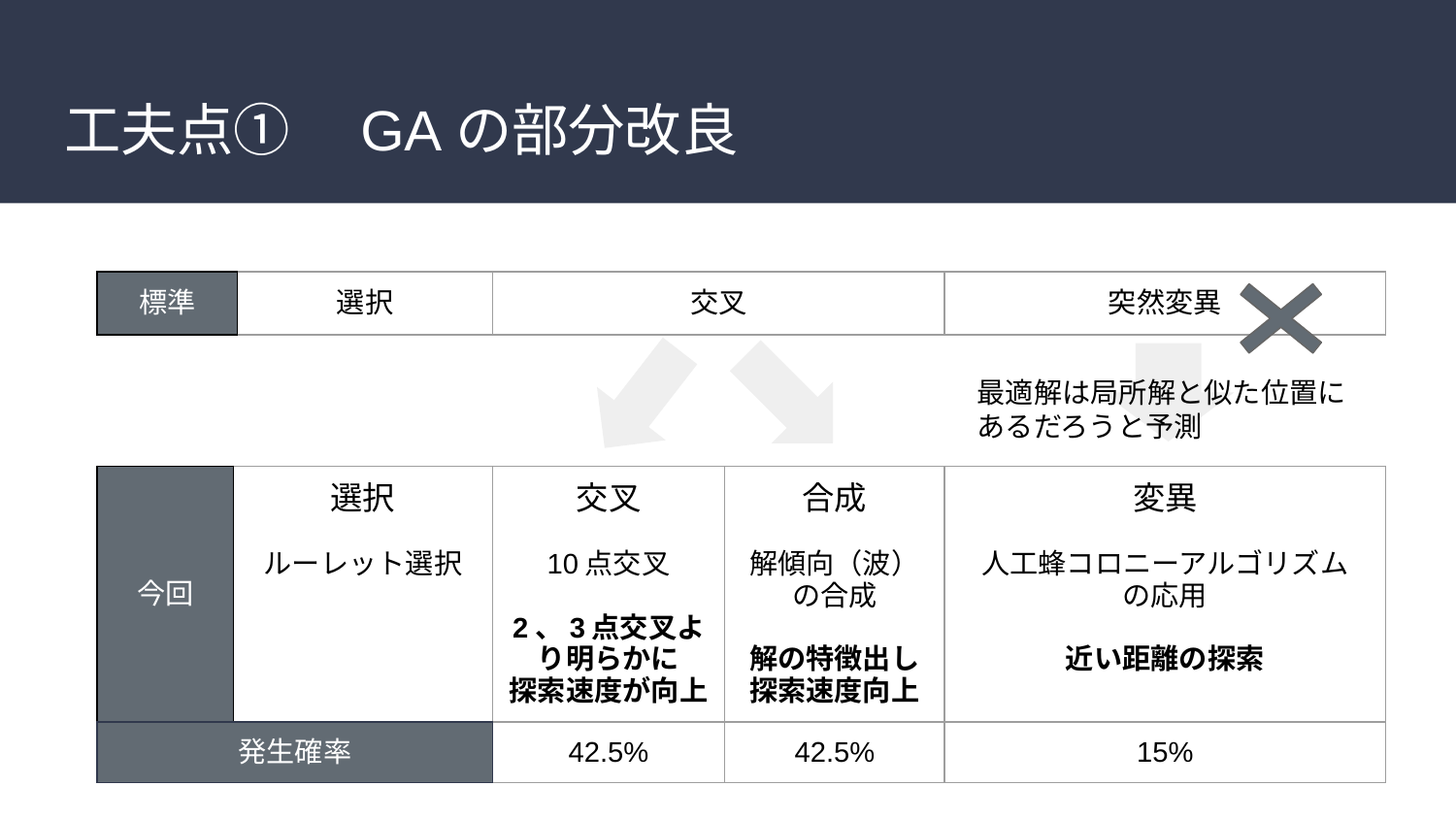

# 工夫点①　GAの部分改良

| 標準 | 選択 | 交叉 | 突然変異 |
| --- | --- | --- | --- |

最適解は局所解と似た位置にあるだろうと予測
| 今回 | 選択 ルーレット選択 | 交叉 10点交叉 2、3点交叉より明らかに 探索速度が向上 | 合成 解傾向（波） の合成 解の特徴出し 探索速度向上 | 変異 人工蜂コロニーアルゴリズム の応用 近い距離の探索 |
| --- | --- | --- | --- | --- |
| 発生確率 |  | 42.5% | 42.5% | 15% |